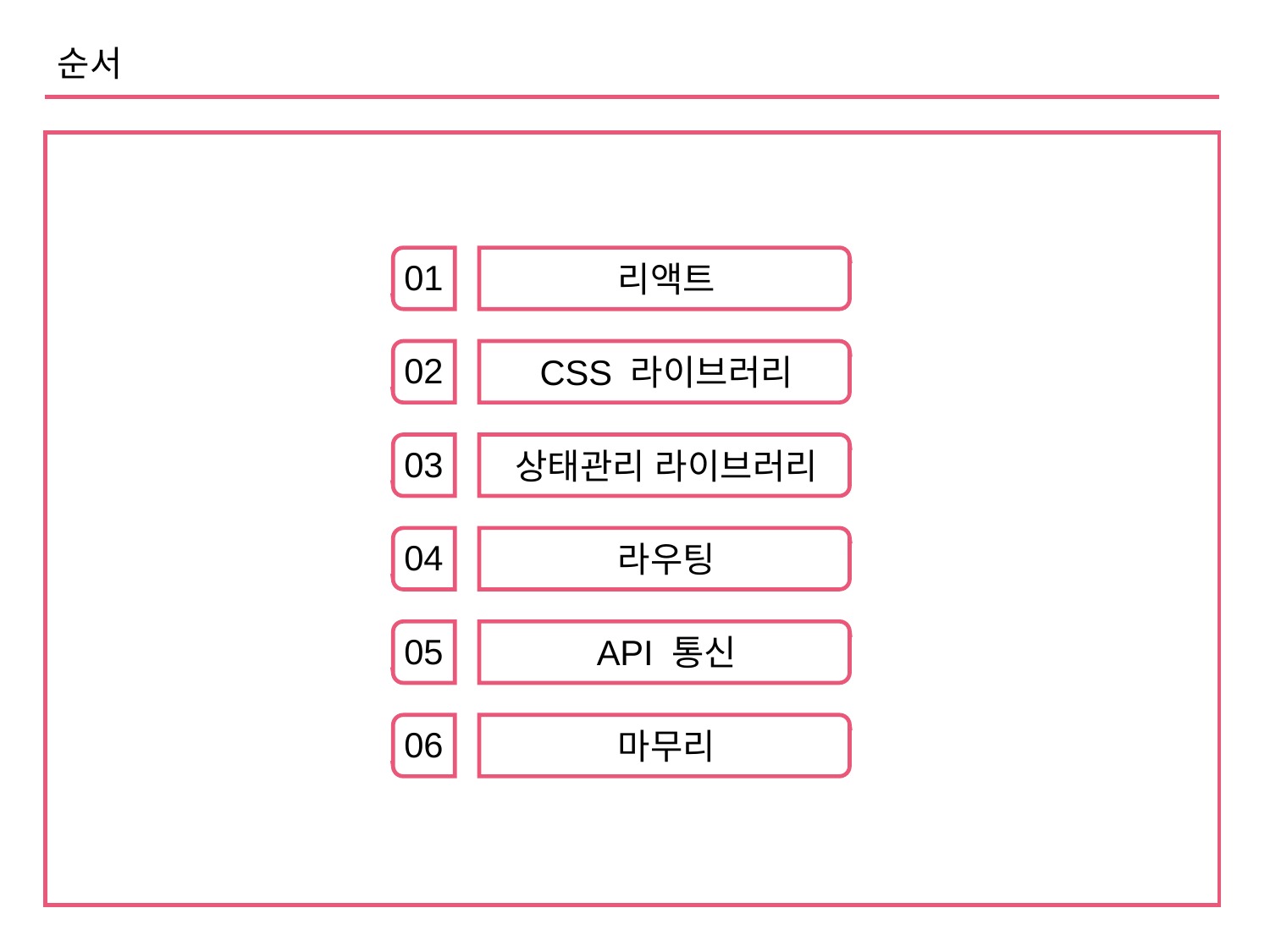

순서

01
리액트

02
CSS 라이브러리

03
상태관리 라이브러리

04
라우팅

05
API 통신

06
마무리